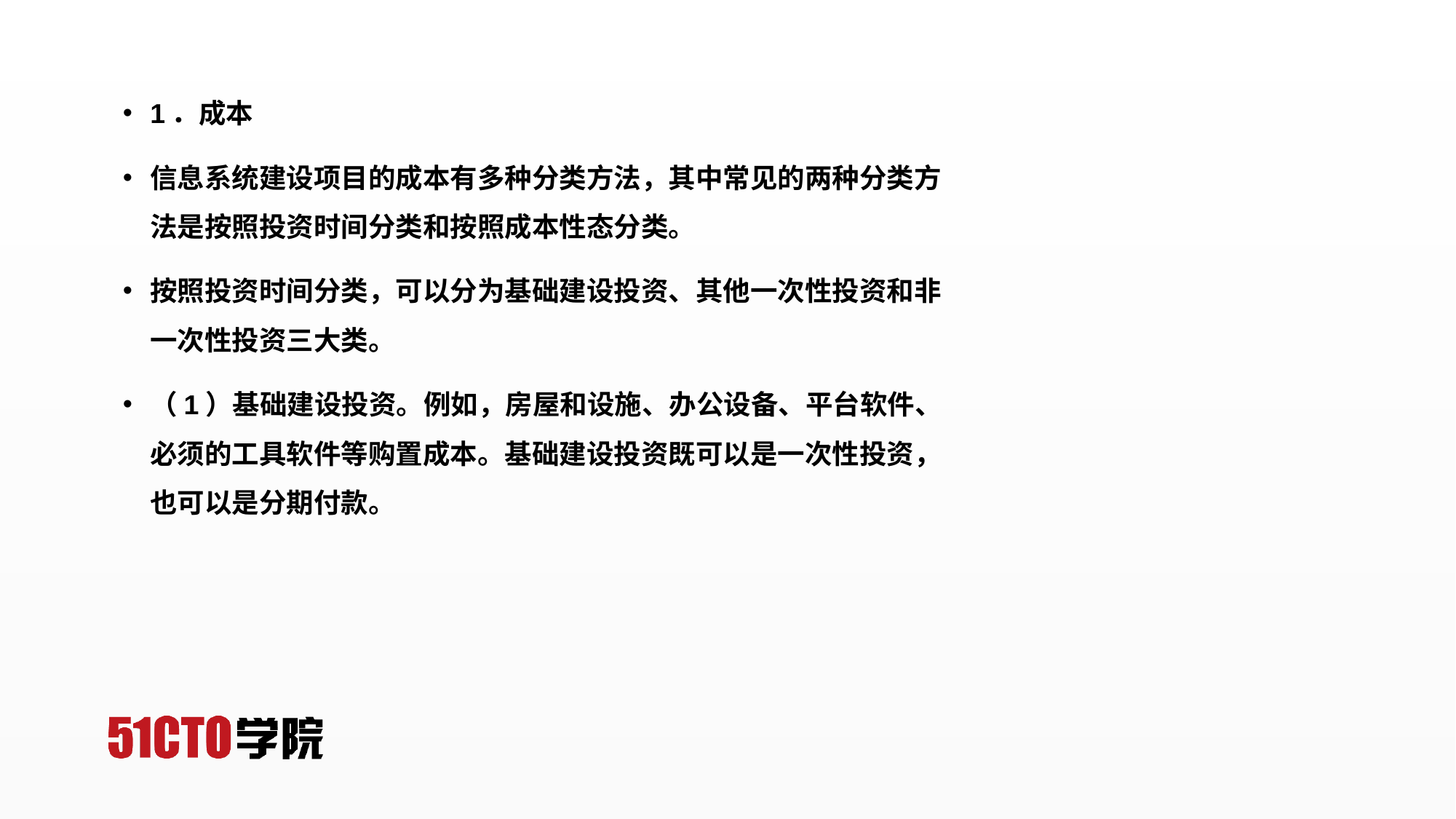

1．成本
信息系统建设项目的成本有多种分类方法，其中常见的两种分类方法是按照投资时间分类和按照成本性态分类。
按照投资时间分类，可以分为基础建设投资、其他一次性投资和非一次性投资三大类。
（1）基础建设投资。例如，房屋和设施、办公设备、平台软件、必须的工具软件等购置成本。基础建设投资既可以是一次性投资，也可以是分期付款。